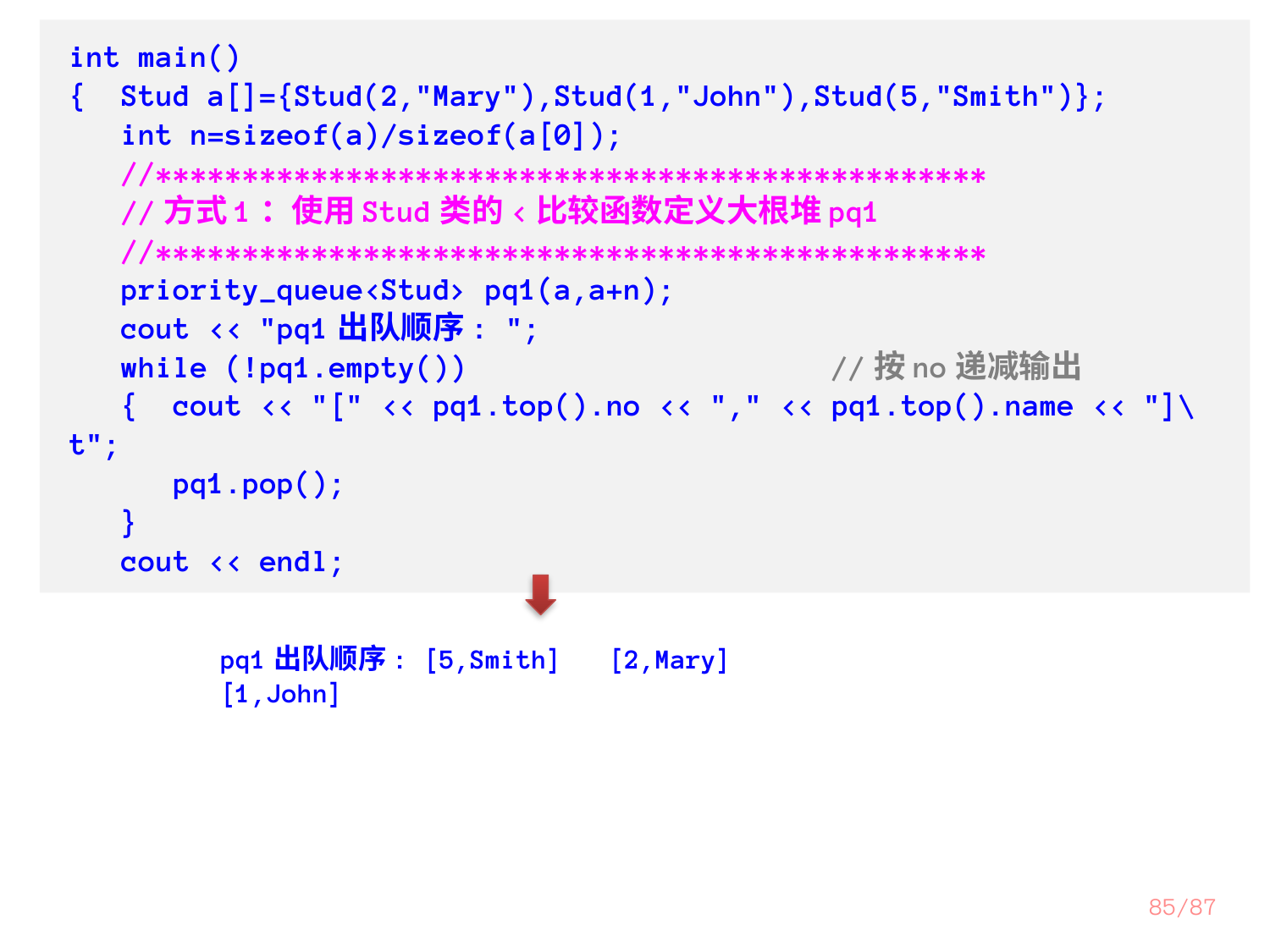

int main()
{  Stud a[]={Stud(2,"Mary"),Stud(1,"John"),Stud(5,"Smith")};
   int n=sizeof(a)/sizeof(a[0]);
   //************************************************
   //方式1：使用Stud类的<比较函数定义大根堆pq1
   //************************************************
   priority_queue<Stud> pq1(a,a+n);
   cout << "pq1出队顺序: ";
   while (!pq1.empty())			//按no递减输出
   {  cout << "[" << pq1.top().no << "," << pq1.top().name << "]\t";
      pq1.pop();
   }
   cout << endl;

pq1出队顺序: [5,Smith]   [2,Mary]    [1,John]
85/87